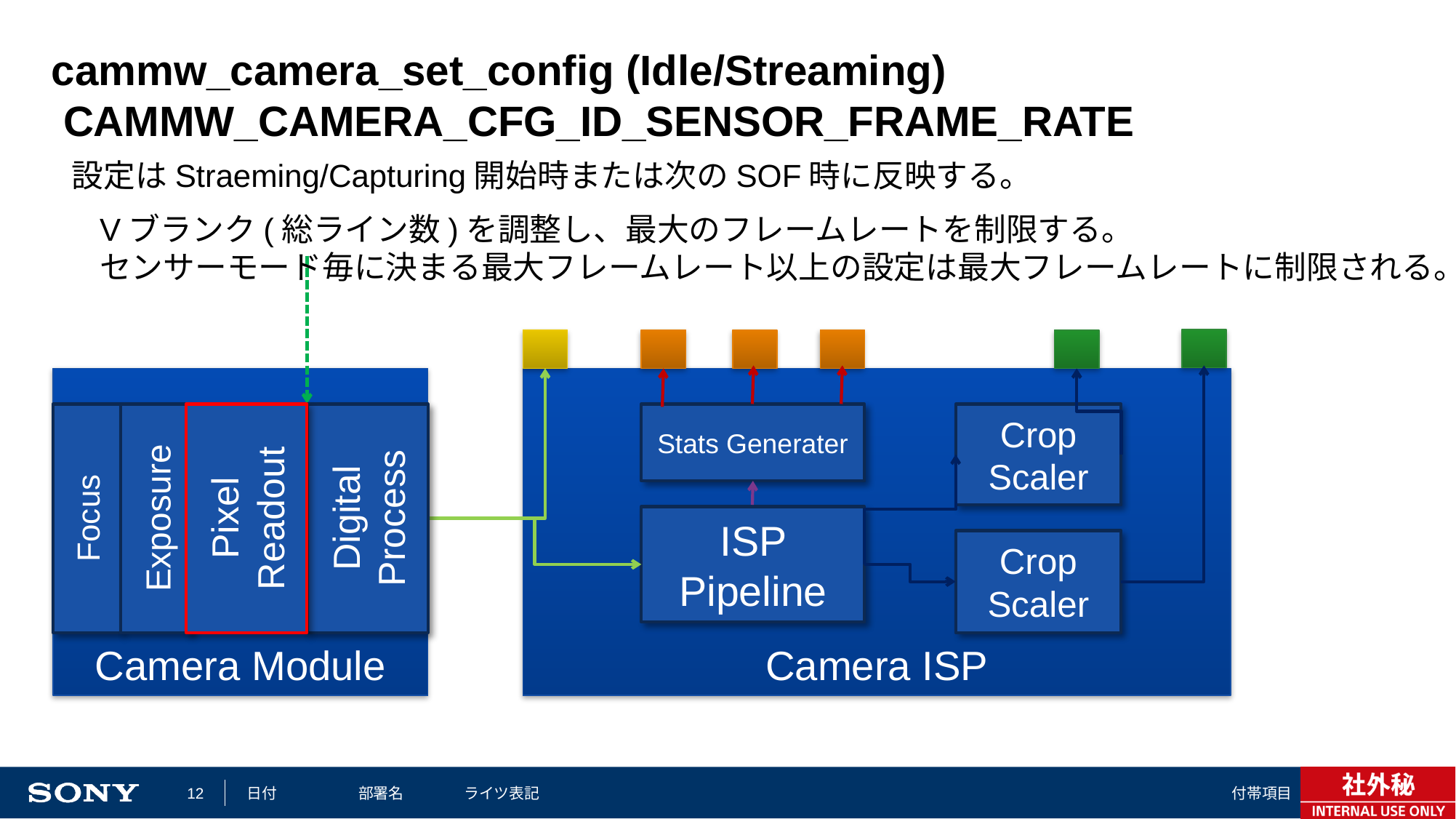

# cammw_camera_set_config (Idle/Streaming) CAMMW_CAMERA_CFG_ID_SENSOR_FRAME_RATE
設定はStraeming/Capturing開始時または次のSOF時に反映する。
Vブランク(総ライン数)を調整し、最大のフレームレートを制限する。
センサーモード毎に決まる最大フレームレート以上の設定は最大フレームレートに制限される。

Camera ISP
Camera Module
Crop
Scaler
Digital Process
Focus
Exposure
Pixel Readout
Stats Generater
ISP Pipeline
Crop
Scaler